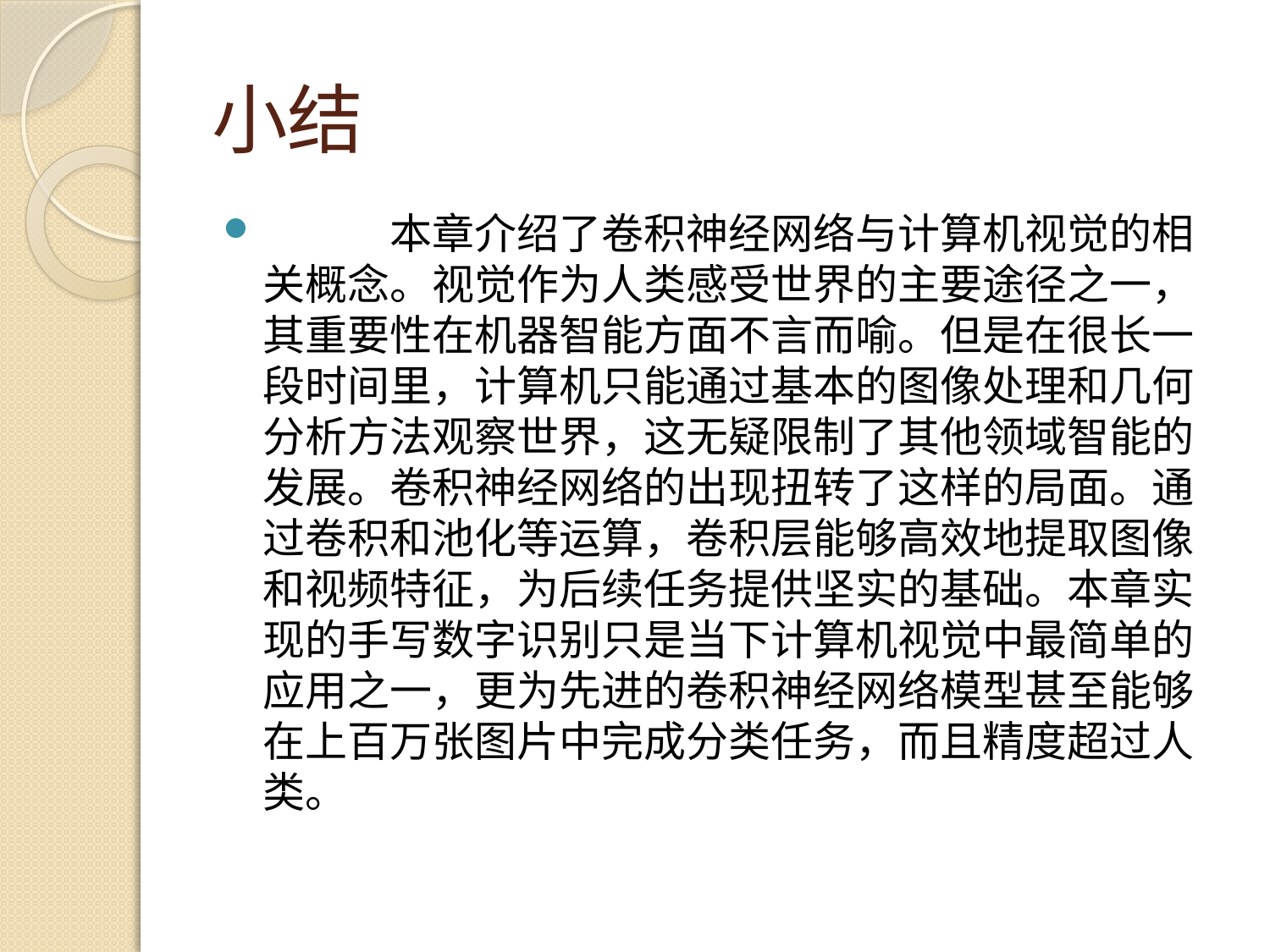

# 小结
	本章介绍了卷积神经网络与计算机视觉的相关概念。视觉作为人类感受世界的主要途径之一，其重要性在机器智能方面不言而喻。但是在很长一段时间里，计算机只能通过基本的图像处理和几何分析方法观察世界，这无疑限制了其他领域智能的发展。卷积神经网络的出现扭转了这样的局面。通过卷积和池化等运算，卷积层能够高效地提取图像和视频特征，为后续任务提供坚实的基础。本章实现的手写数字识别只是当下计算机视觉中最简单的应用之一，更为先进的卷积神经网络模型甚至能够在上百万张图片中完成分类任务，而且精度超过人类。